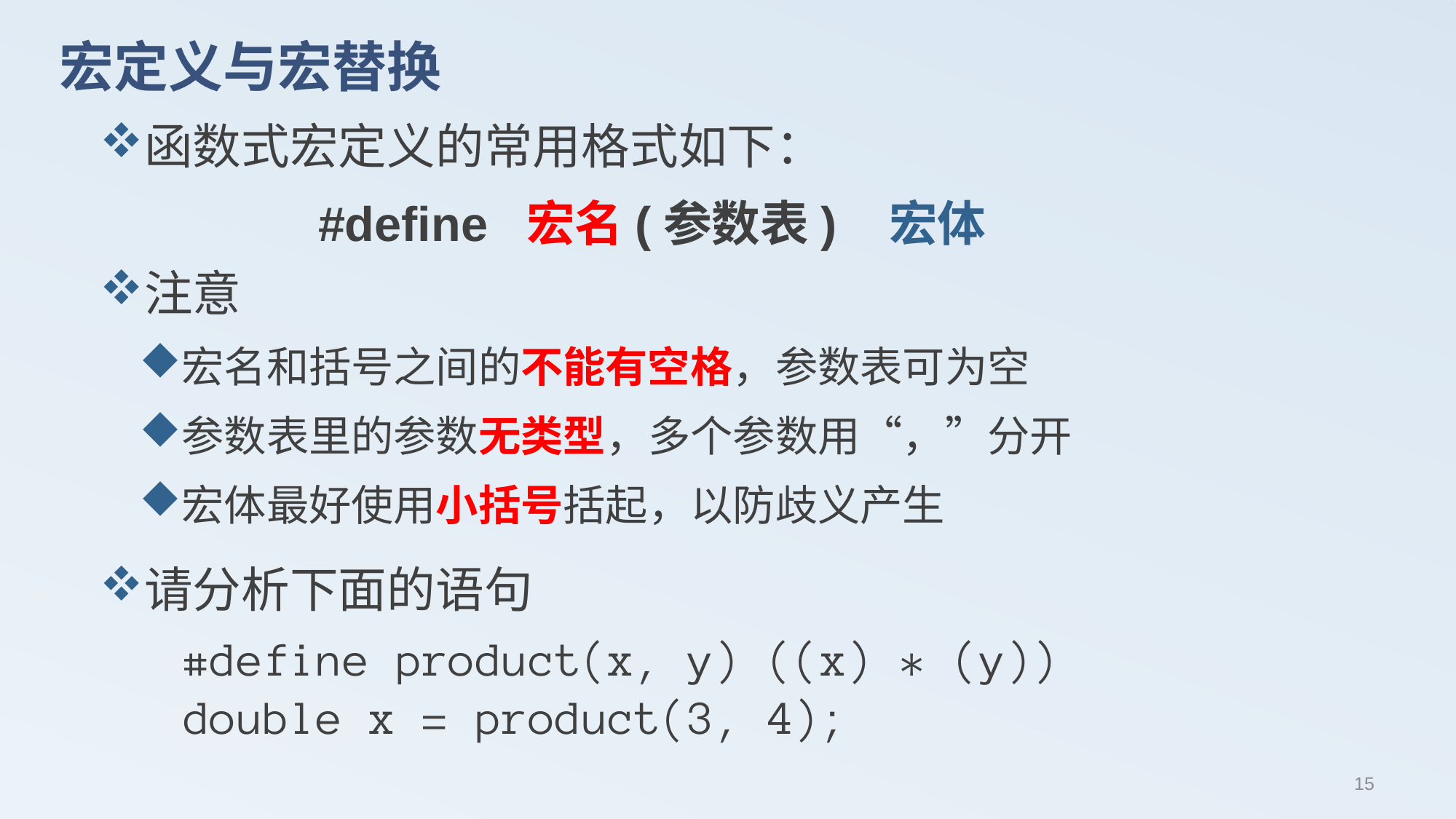

# 宏定义与宏替换
函数式宏定义的常用格式如下：
		#define  宏名(参数表)   宏体
注意
宏名和括号之间的不能有空格，参数表可为空
参数表里的参数无类型，多个参数用“，”分开
宏体最好使用小括号括起，以防歧义产生
请分析下面的语句
#define product(x, y) ((x) * (y))
double x = product(3, 4);